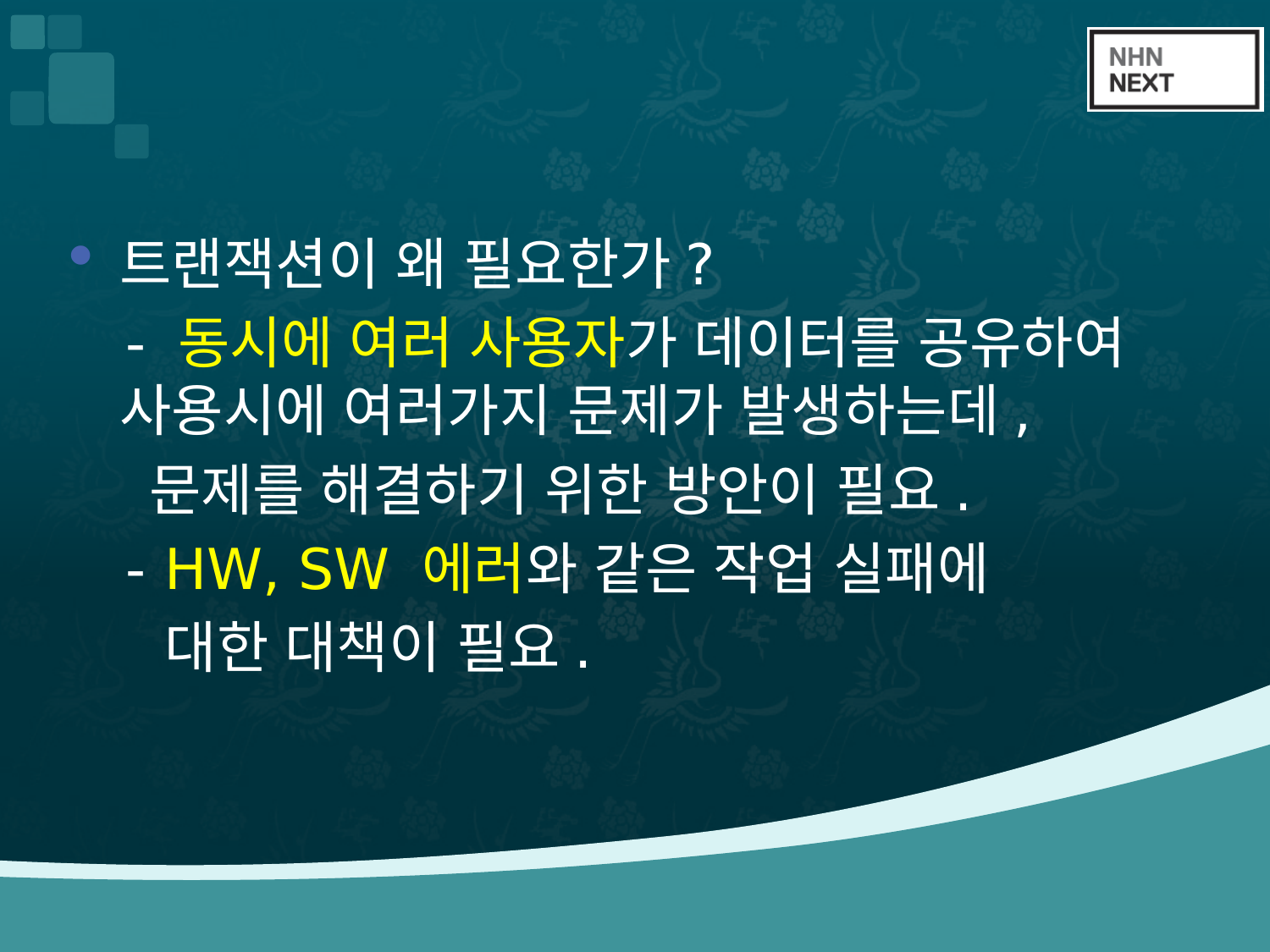

#
트랜잭션이 왜 필요한가?
   - 동시에 여러 사용자가 데이터를 공유하여 사용시에 여러가지 문제가 발생하는데,
    문제를 해결하기 위한 방안이 필요.
   - HW, SW 에러와 같은 작업 실패에
     대한 대책이 필요.